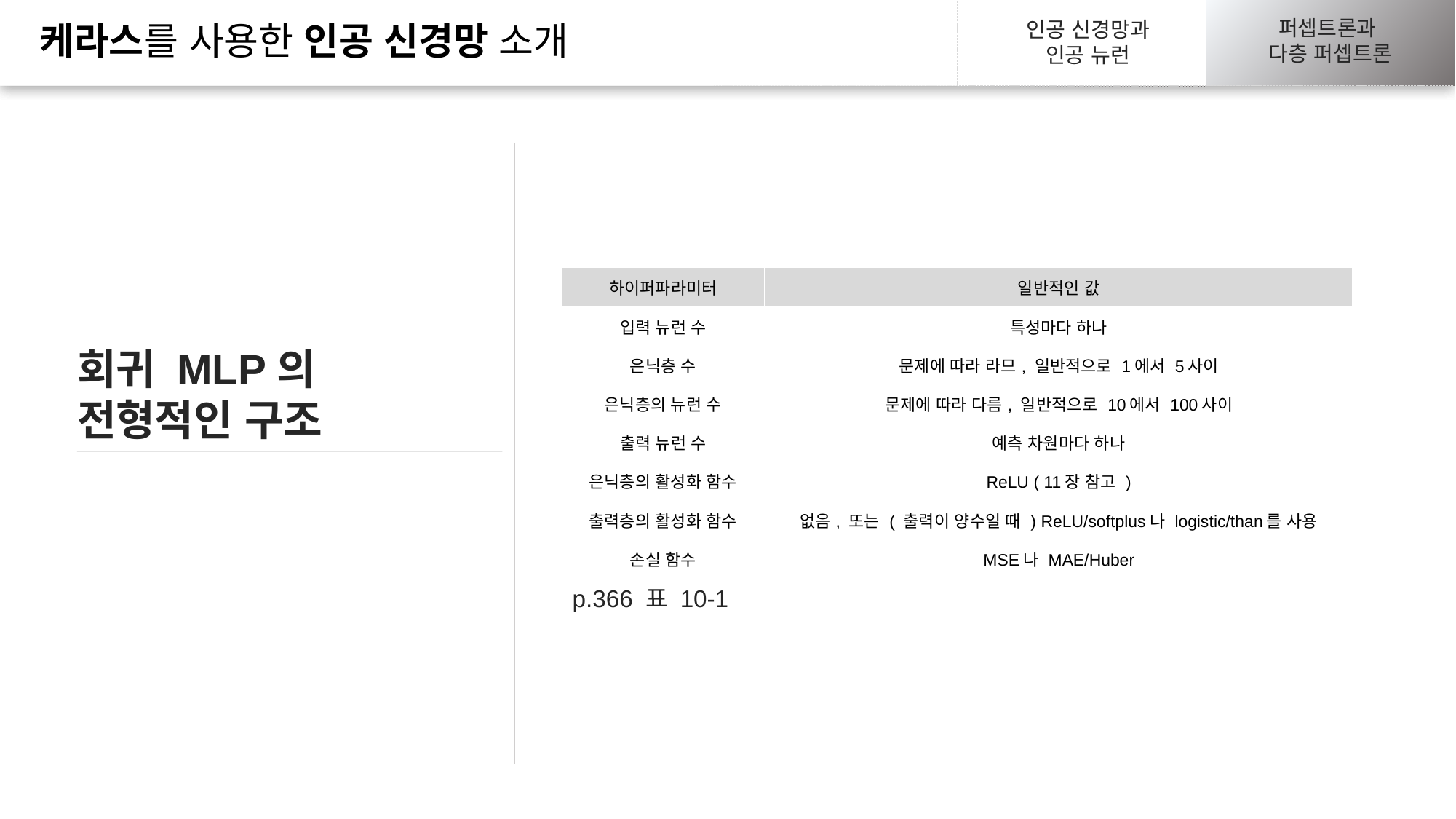

신경망 하이퍼파라미터
구현하기

신경망 하이퍼파라미터
구현하기

퍼셉트론과
다층 퍼셉트론
생물학적 뉴런에서
인공 뉴런까지
생물학적 뉴런에서
인공 뉴런까지
인공 신경망과
인공 뉴런
케라스를 사용한 인공 신경망 소개
케라스를 사용한 인공 신경망 소개
케라스를 사용한 인공 신경망 소개
퍼셉트론과
다층 퍼셉트론
퍼셉트론과
다층 퍼셉트론
| 하이퍼파라미터 | 일반적인 값 |
| --- | --- |
| 입력 뉴런 수 | 특성마다 하나 |
| 은닉층 수 | 문제에 따라 라므, 일반적으로 1에서 5사이 |
| 은닉층의 뉴런 수 | 문제에 따라 다름, 일반적으로 10에서 100사이 |
| 출력 뉴런 수 | 예측 차원마다 하나 |
| 은닉층의 활성화 함수 | ReLU ( 11장 참고 ) |
| 출력층의 활성화 함수 | 없음, 또는 ( 출력이 양수일 때 ) ReLU/softplus나 logistic/than를 사용 |
| 손실 함수 | MSE나 MAE/Huber |
회귀 MLP의
전형적인 구조
p.366 표 10-1